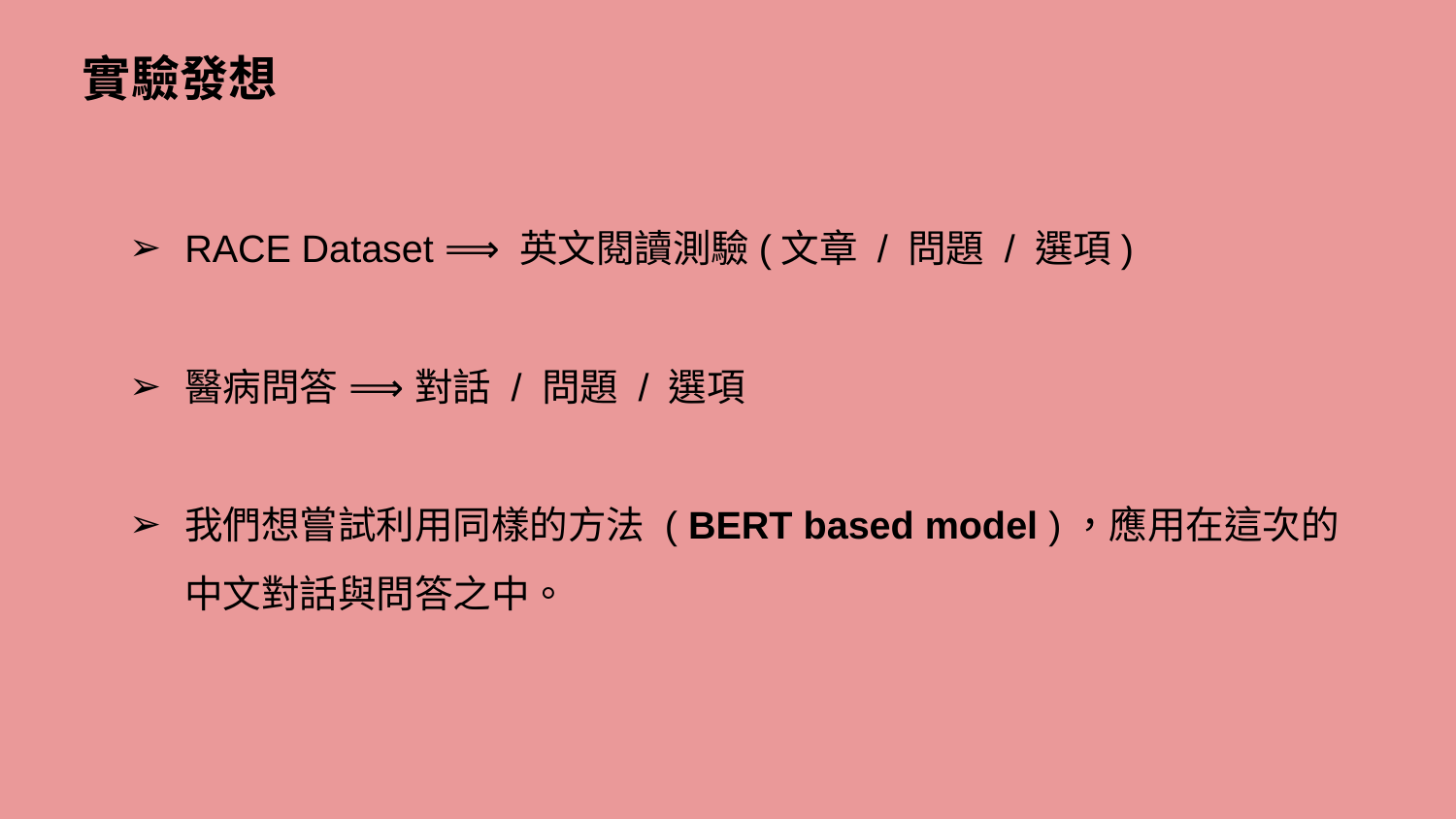

實驗發想
RACE Dataset ⟹ 英文閱讀測驗(文章 / 問題 / 選項)

醫病問答 ⟹ 對話 / 問題 / 選項

我們想嘗試利用同樣的方法 ( BERT based model )，應用在這次的中文對話與問答之中。